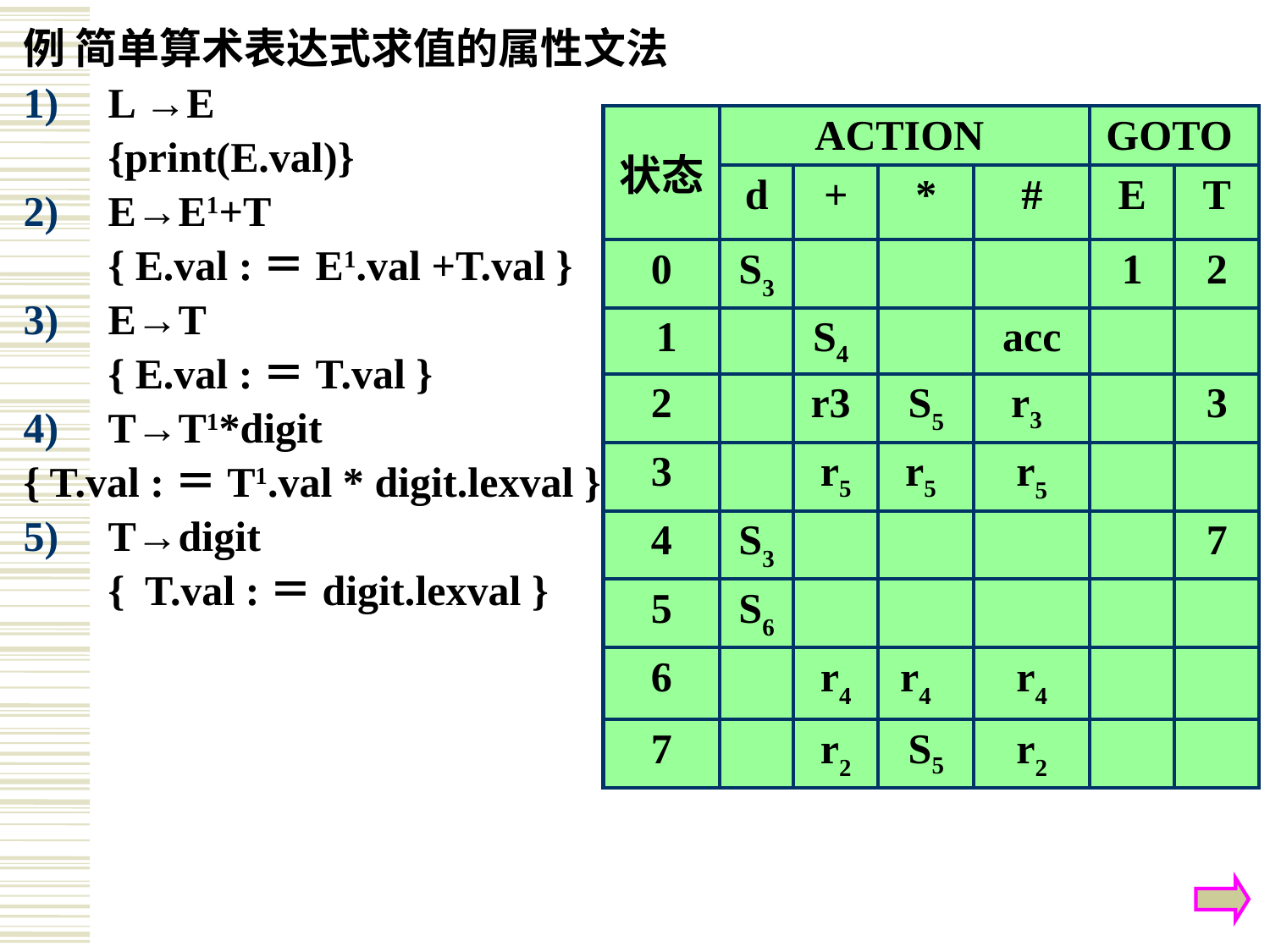

例 简单算术表达式求值的属性文法
L →E
	{print(E.val)}
E→E1+T
	{ E.val :＝E1.val +T.val }
E→T
	{ E.val :＝T.val }
T→T1*digit
{ T.val :＝T1.val * digit.lexval }
T→digit
	{  T.val :＝digit.lexval }
| 状态 | ACTION |  |  |  | GOTO |  |
| --- | --- | --- | --- | --- | --- | --- |
|  | d | + | \* | # | E | T |
| 0 | S3 |  |  |  | 1 | 2 |
| 1 |  | S4 |  | acc |  |  |
| 2 |  | r3 | S5 | r3 |  | 3 |
| 3 |  | r5 | r5 | r5 |  |  |
| 4 | S3 |  |  |  |  | 7 |
| 5 | S6 |  |  |  |  |  |
| 6 |  | r4 | r4 | r4 |  |  |
| 7 |  | r2 | S5 | r2 |  |  |